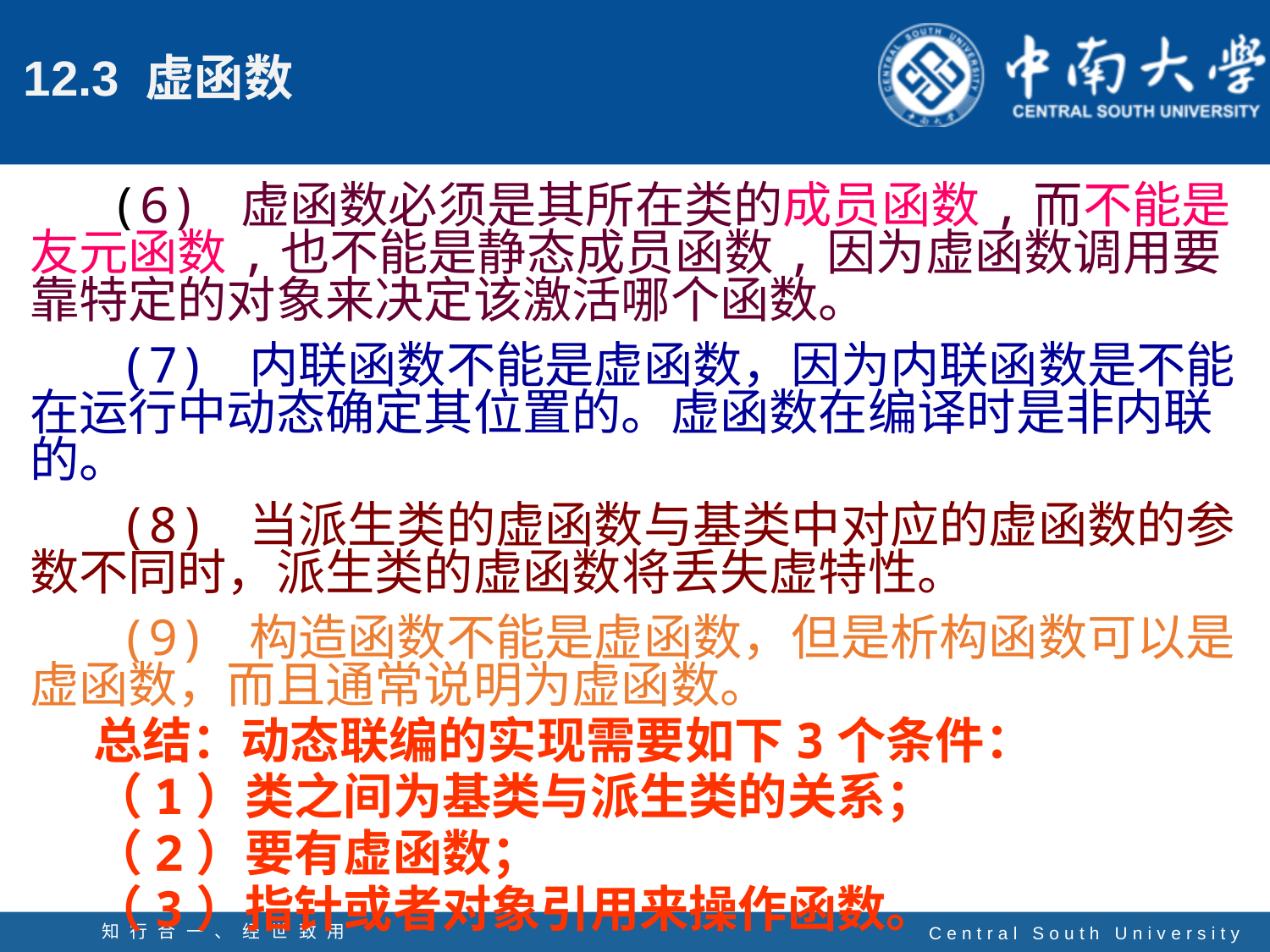

(6) 虚函数必须是其所在类的成员函数,而不能是友元函数,也不能是静态成员函数,因为虚函数调用要靠特定的对象来决定该激活哪个函数。
   (7) 内联函数不能是虚函数，因为内联函数是不能在运行中动态确定其位置的。虚函数在编译时是非内联的。
   (8) 当派生类的虚函数与基类中对应的虚函数的参数不同时，派生类的虚函数将丢失虚特性。
   (9) 构造函数不能是虚函数，但是析构函数可以是虚函数，而且通常说明为虚函数。
总结：动态联编的实现需要如下3个条件：
（1）类之间为基类与派生类的关系；
（2）要有虚函数；
（3）指针或者对象引用来操作函数。

知行合一、经世致用
自强不息 厚德载物
Central South University